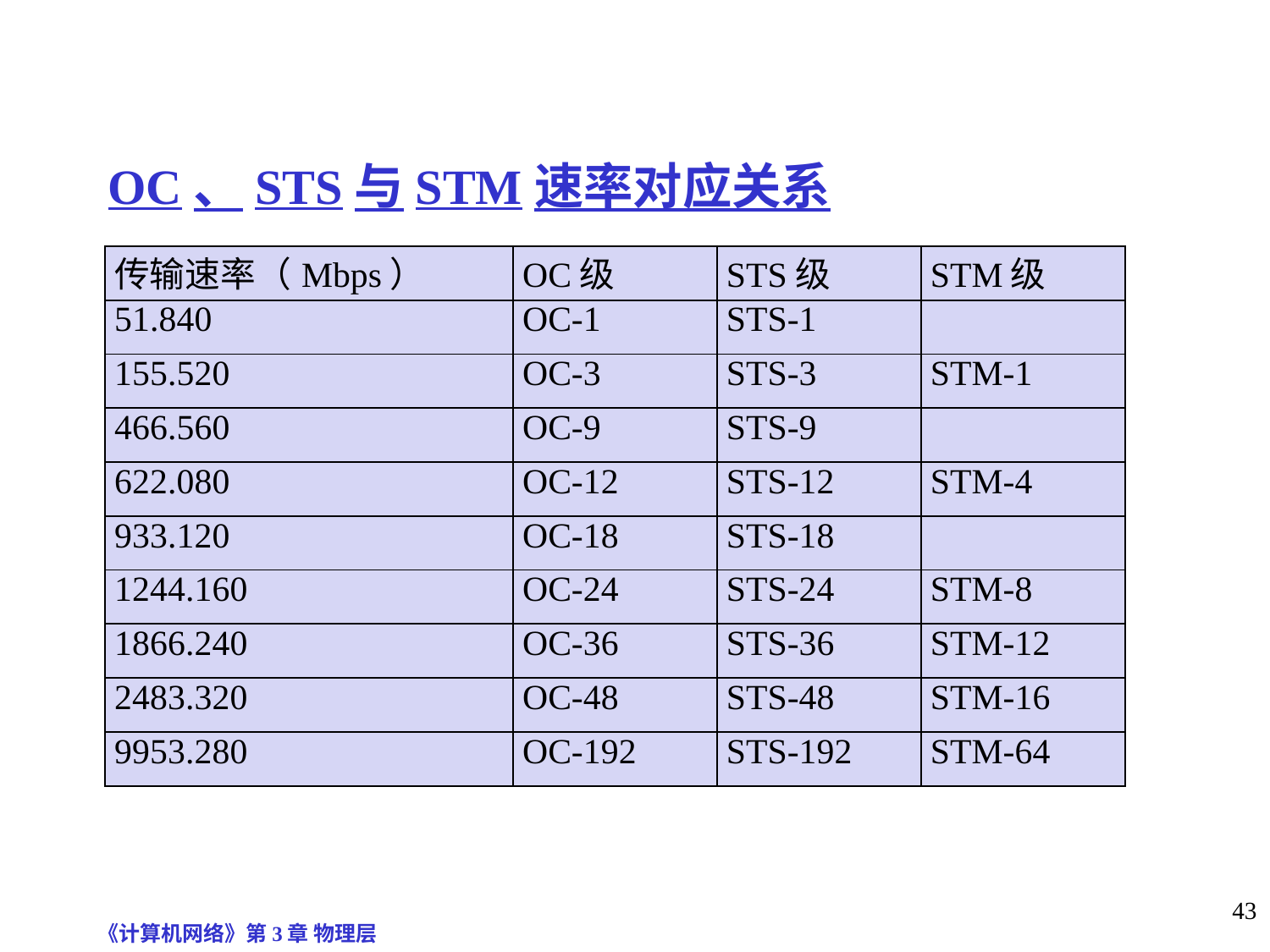

# OC、STS与STM速率对应关系
| 传输速率（Mbps） | OC级 | STS级 | STM级 |
| --- | --- | --- | --- |
| 51.840 | OC-1 | STS-1 |  |
| 155.520 | OC-3 | STS-3 | STM-1 |
| 466.560 | OC-9 | STS-9 |  |
| 622.080 | OC-12 | STS-12 | STM-4 |
| 933.120 | OC-18 | STS-18 |  |
| 1244.160 | OC-24 | STS-24 | STM-8 |
| 1866.240 | OC-36 | STS-36 | STM-12 |
| 2483.320 | OC-48 | STS-48 | STM-16 |
| 9953.280 | OC-192 | STS-192 | STM-64 |

《计算机网络》第3章 物理层
43